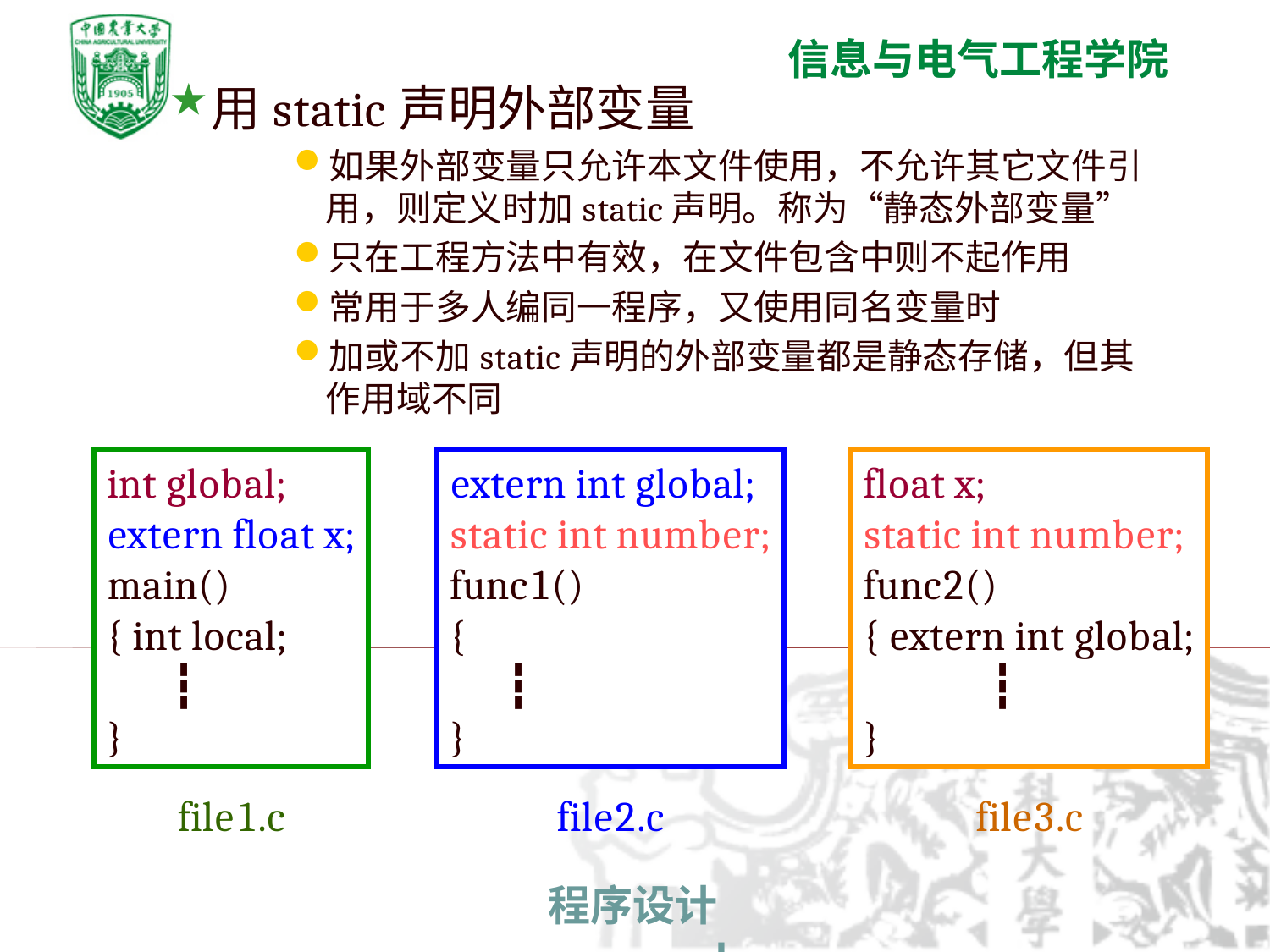

用static声明外部变量
如果外部变量只允许本文件使用，不允许其它文件引用，则定义时加static声明。称为“静态外部变量”
只在工程方法中有效，在文件包含中则不起作用
常用于多人编同一程序，又使用同名变量时
加或不加static声明的外部变量都是静态存储，但其作用域不同
int global;
extern float x;
main()
{ int local;
       ┇
}
extern int global;
static int number;
func1()
{
      ┇
}
float x;
static int number;
func2()
{ extern int global;
	┇
}
file1.c
file2.c
file3.c